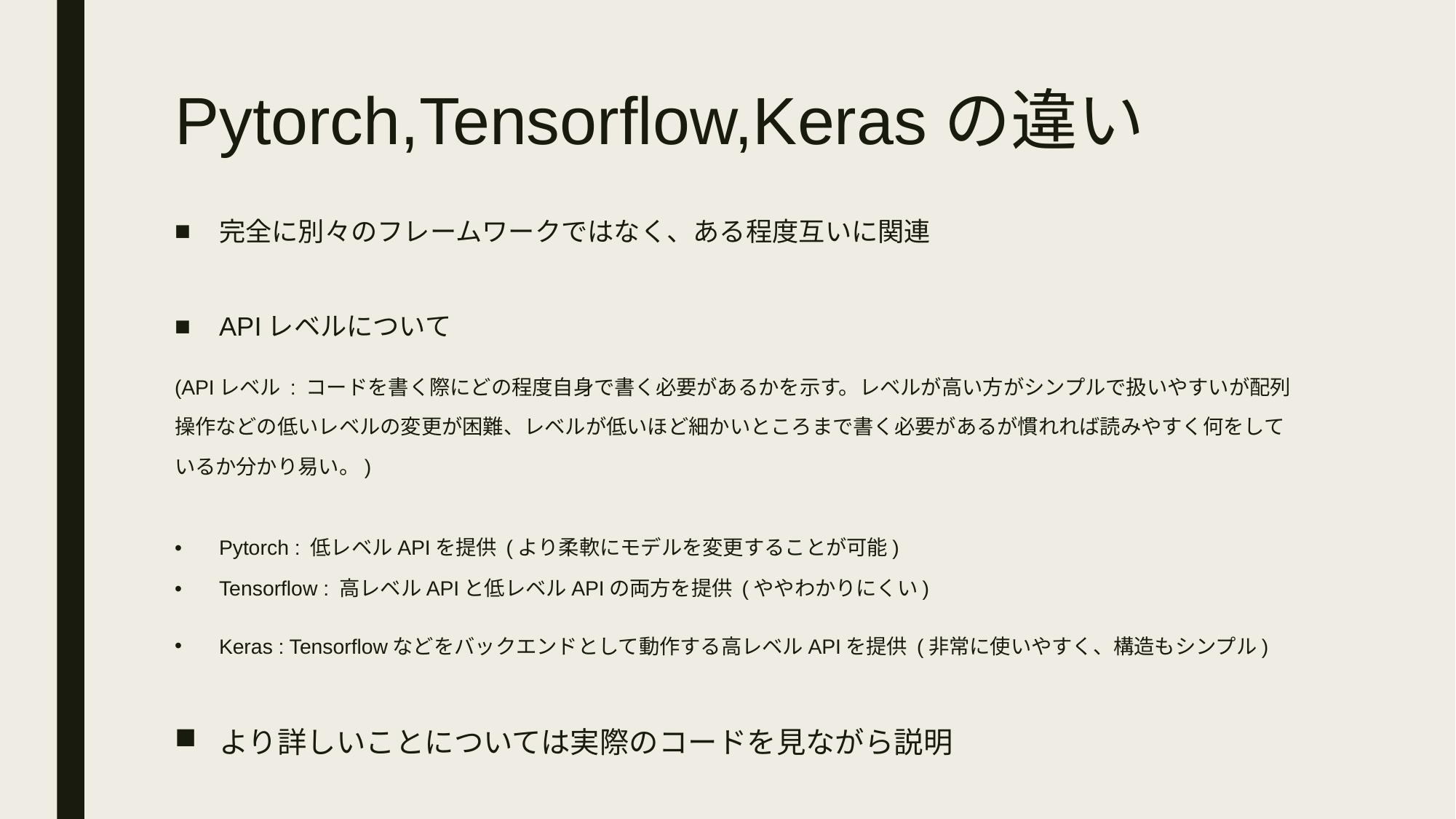

# Pytorch,Tensorflow,Kerasの違い
完全に別々のフレームワークではなく、ある程度互いに関連

APIレベルについて
(APIレベル : コードを書く際にどの程度自身で書く必要があるかを示す。レベルが高い方がシンプルで扱いやすいが配列操作などの低いレベルの変更が困難、レベルが低いほど細かいところまで書く必要があるが慣れれば読みやすく何をしているか分かり易い。)

Pytorch : 低レベルAPIを提供 (より柔軟にモデルを変更することが可能)
Tensorflow : 高レベルAPIと低レベルAPIの両方を提供 (ややわかりにくい)
Keras : Tensorflowなどをバックエンドとして動作する高レベルAPIを提供 (非常に使いやすく、構造もシンプル)

より詳しいことについては実際のコードを見ながら説明